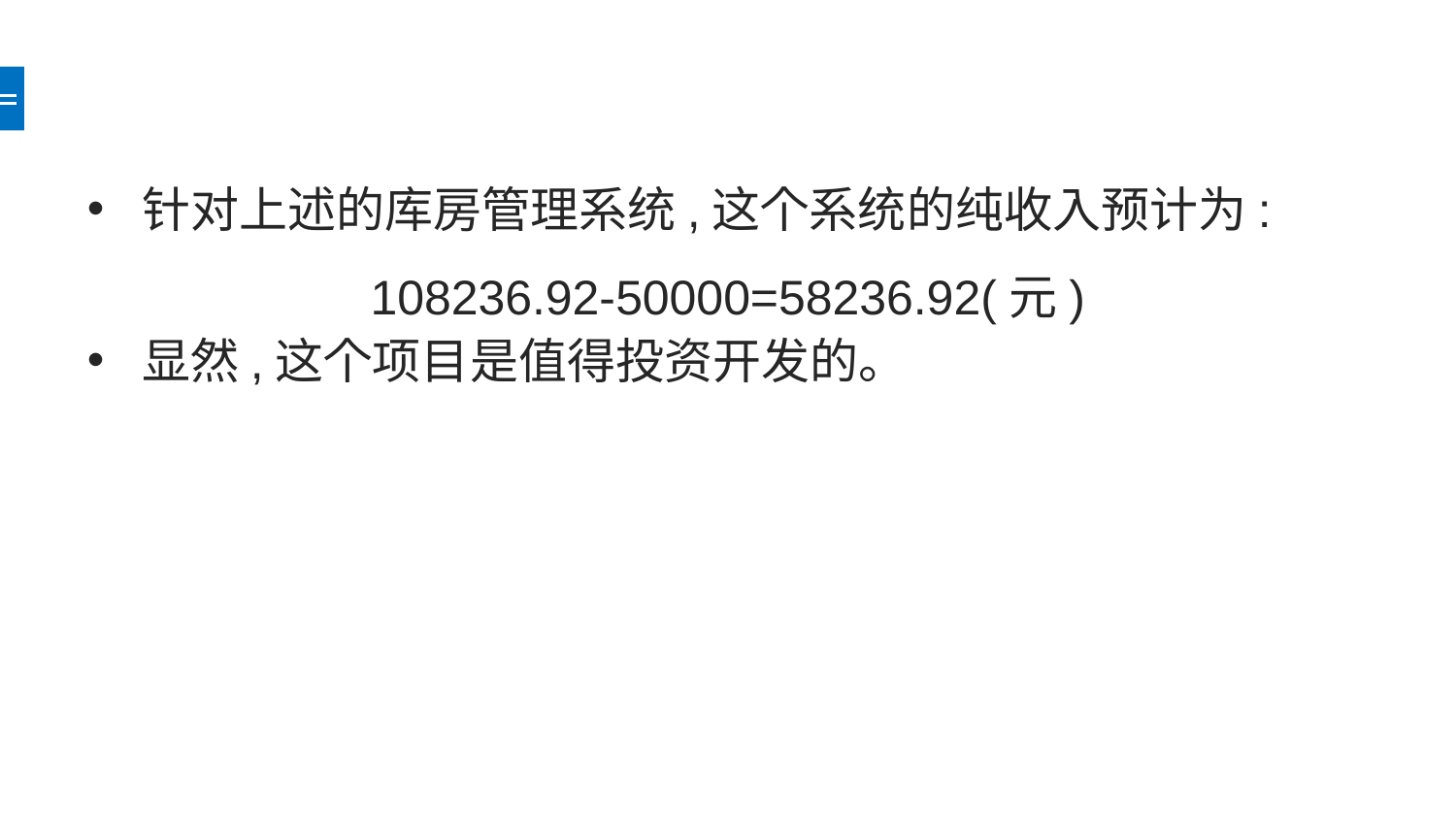

#
针对上述的库房管理系统,这个系统的纯收入预计为:
108236.92-50000=58236.92(元)
显然,这个项目是值得投资开发的。